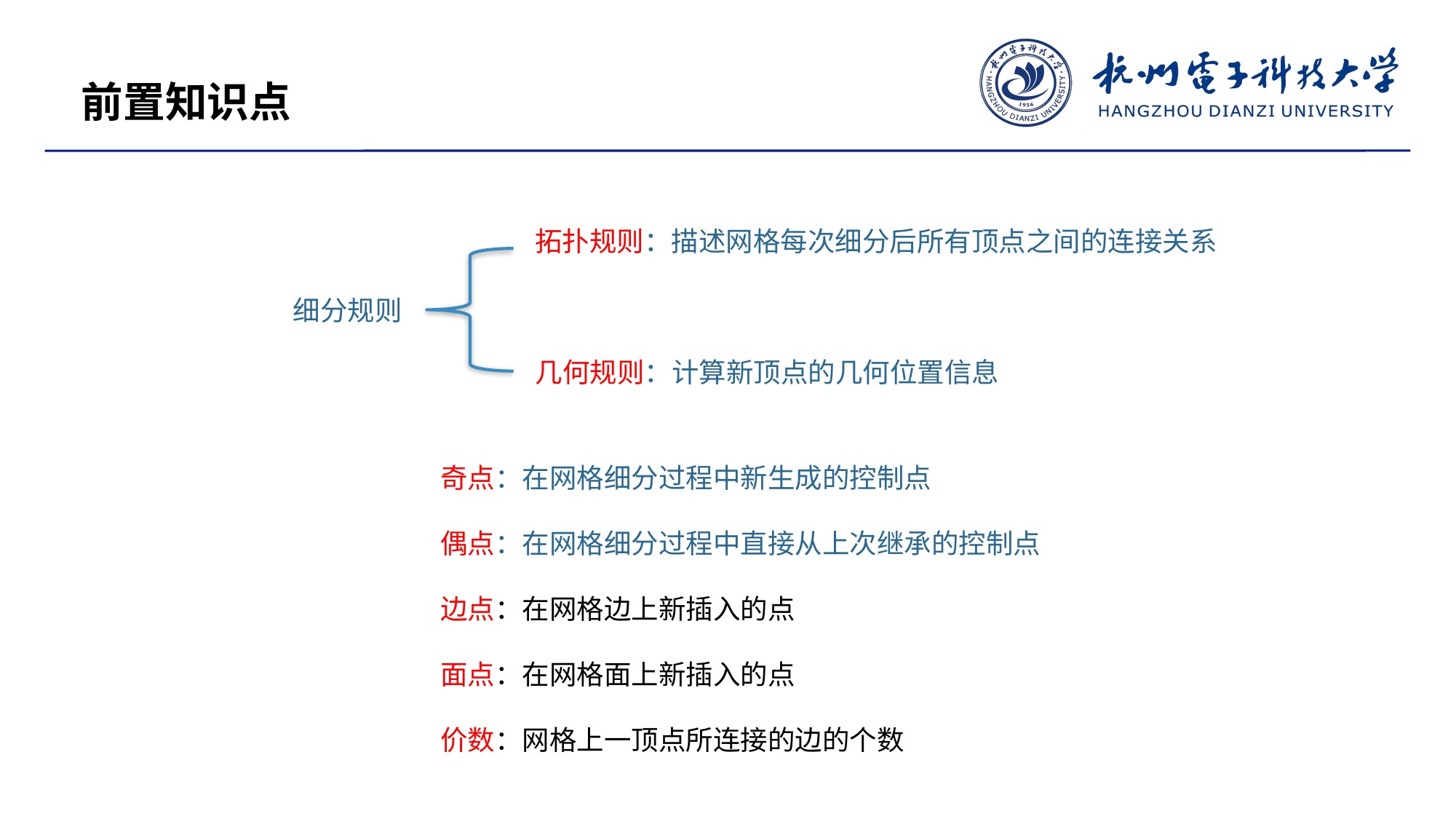

前置知识点
拓扑规则：描述网格每次细分后所有顶点之间的连接关系

细分规则
几何规则：计算新顶点的几何位置信息
奇点：在网格细分过程中新生成的控制点

偶点：在网格细分过程中直接从上次继承的控制点

边点：在网格边上新插入的点

面点：在网格面上新插入的点

价数：网格上一顶点所连接的边的个数